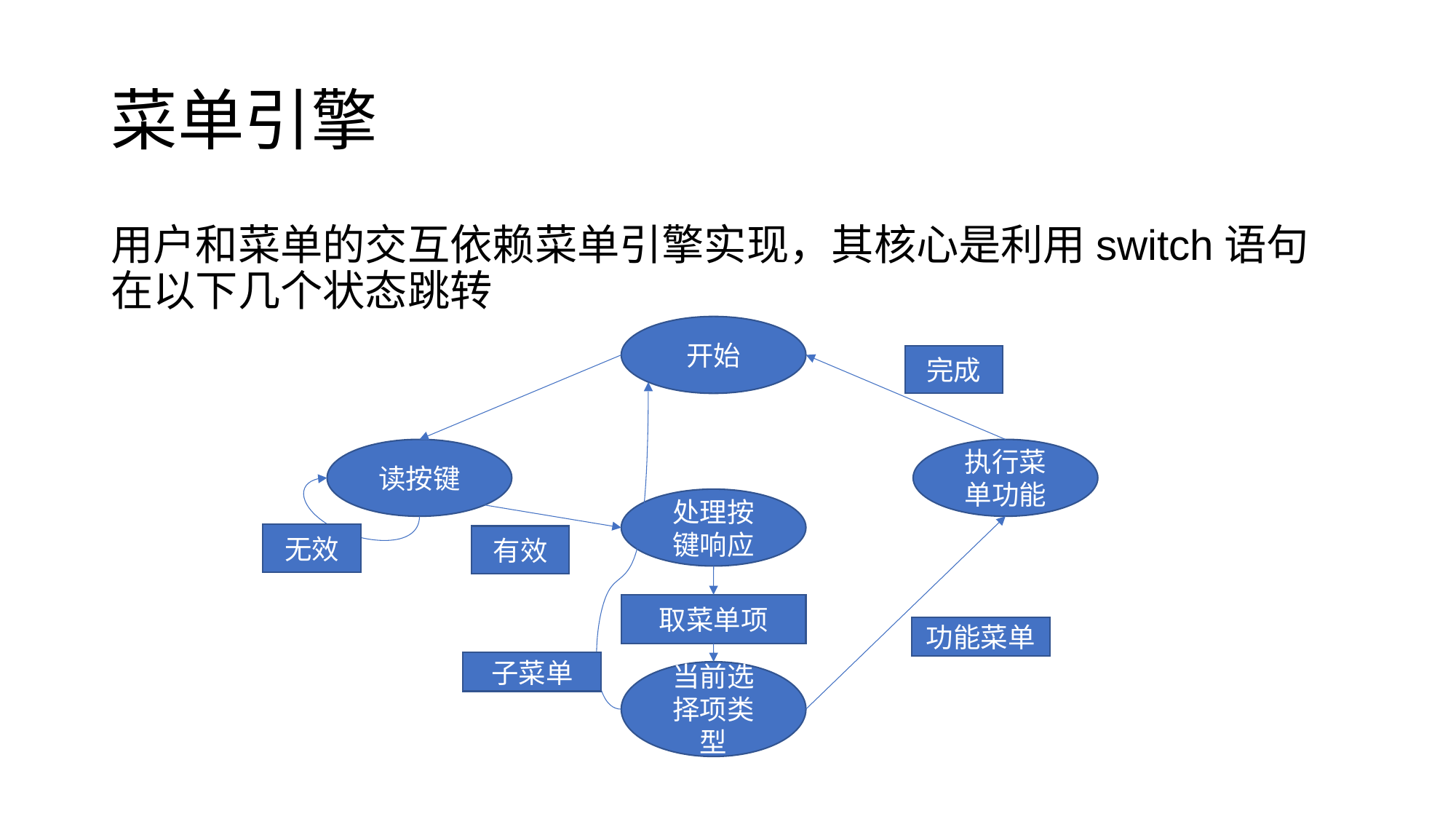

# 菜单引擎
用户和菜单的交互依赖菜单引擎实现，其核心是利用switch语句在以下几个状态跳转
开始
完成
读按键
执行菜单功能
处理按键响应
无效
有效
取菜单项
功能菜单
子菜单
当前选择项类型